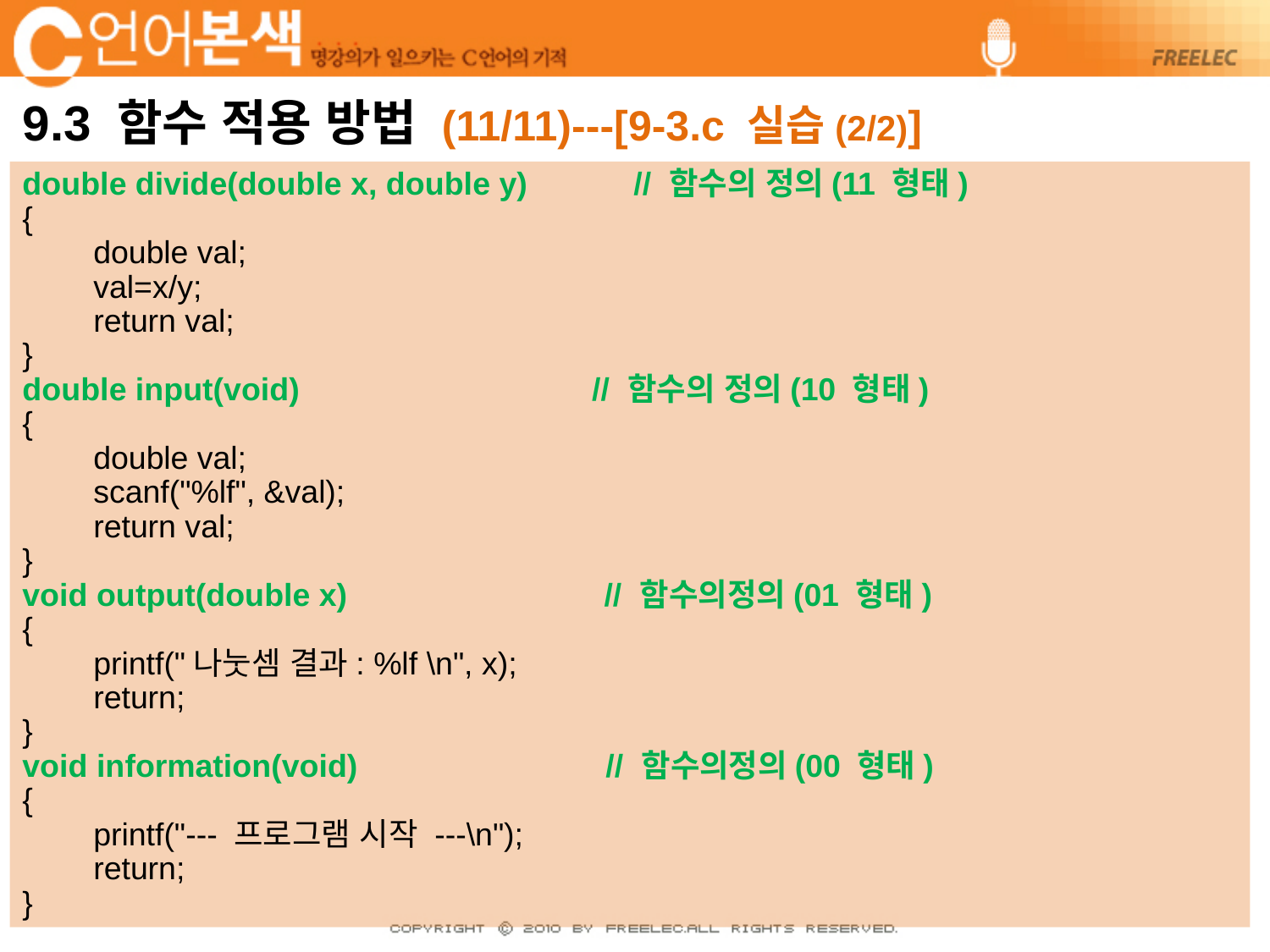

# 9.3 함수 적용 방법 (11/11)---[9-3.c 실습(2/2)]
double divide(double x, double y)            // 함수의 정의(11 형태)
{
        double val;
        val=x/y;
        return val;
}
double input(void)                                 // 함수의 정의(10 형태)
{
        double val;
        scanf("%lf", &val);
        return val;
}
void output(double x)                             // 함수의정의(01 형태)
{
        printf("나눗셈 결과: %lf \n", x);
        return;
}
void information(void)                            // 함수의정의(00 형태)
{
        printf("--- 프로그램 시작 ---\n");
        return;
}